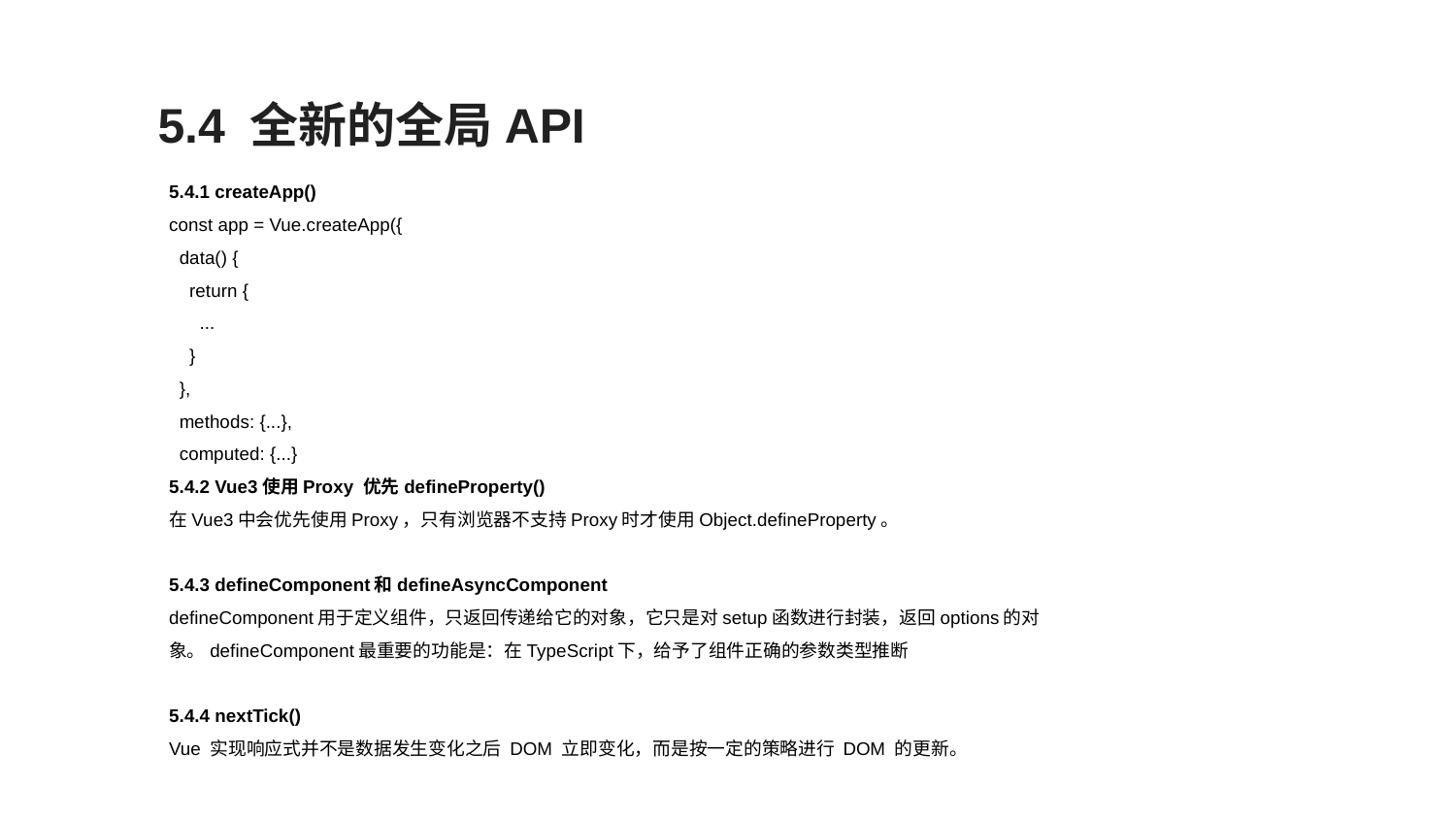

5.4 全新的全局API
5.4.1 createApp()
const app = Vue.createApp({
  data() {
    return {
      ...
    }
  },
  methods: {...},
  computed: {...}
5.4.2 Vue3使用Proxy 优先defineProperty()
在Vue3中会优先使用Proxy，只有浏览器不支持Proxy时才使用Object.defineProperty。

5.4.3 defineComponent和defineAsyncComponent
defineComponent用于定义组件，只返回传递给它的对象，它只是对setup函数进行封装，返回options的对象。defineComponent最重要的功能是：在TypeScript下，给予了组件正确的参数类型推断

5.4.4 nextTick()
Vue 实现响应式并不是数据发生变化之后 DOM 立即变化，而是按一定的策略进行 DOM 的更新。